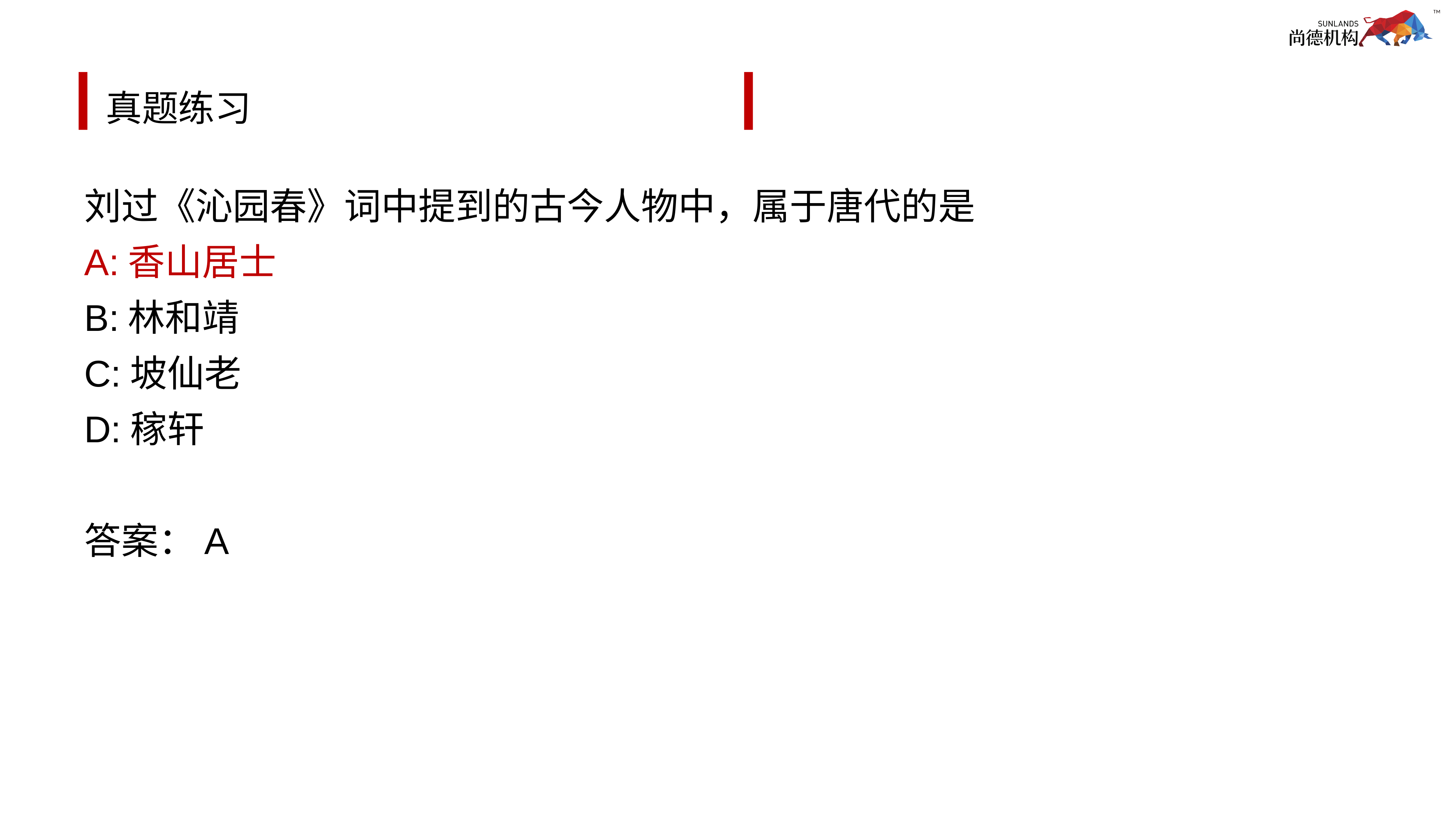

# 真题练习
刘过《沁园春》词中提到的古今人物中，属于唐代的是
A:香山居士
B:林和靖
C:坡仙老
D:稼轩

答案：A